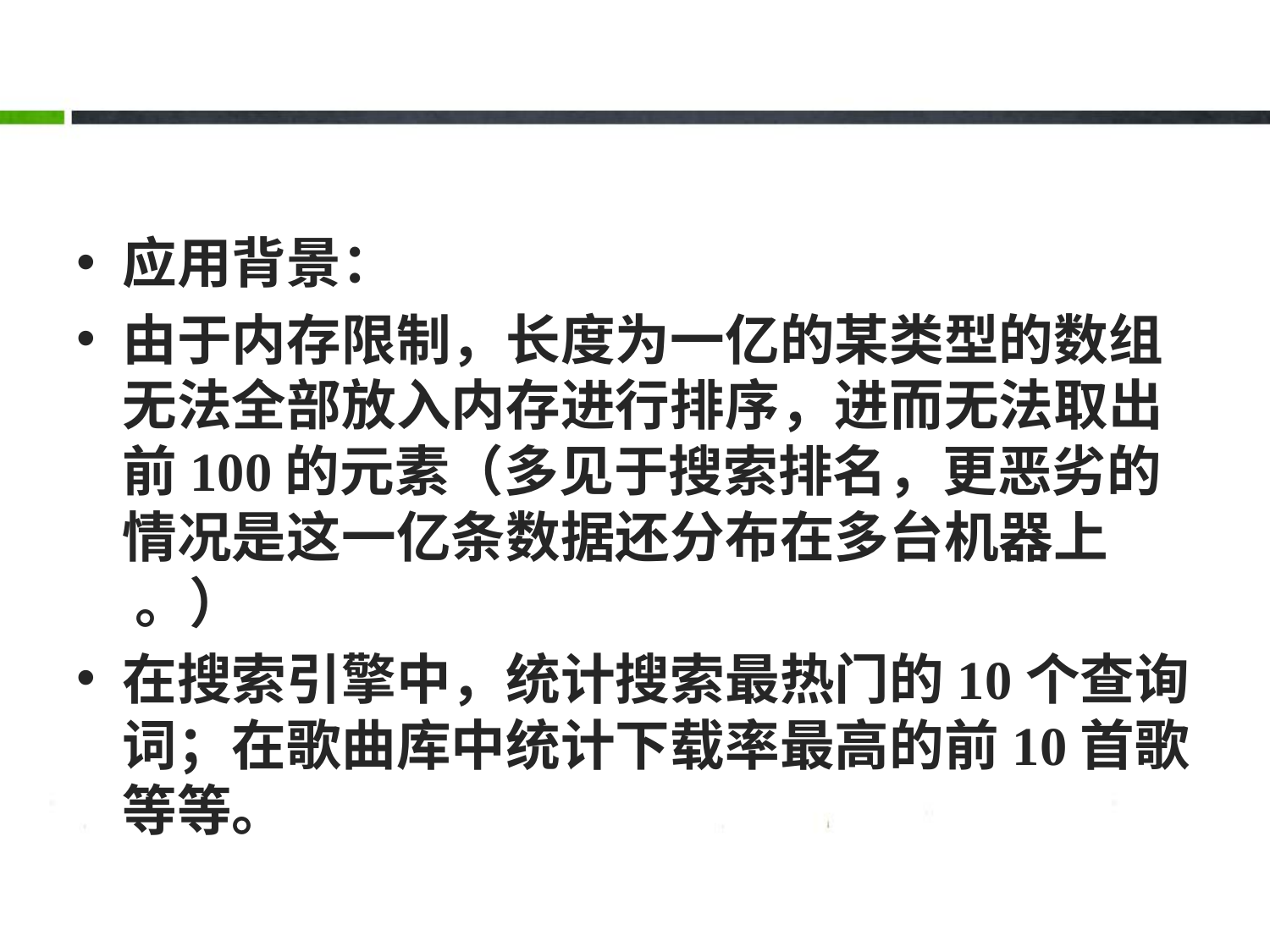

#
应用背景：
由于内存限制，长度为一亿的某类型的数组无法全部放入内存进行排序，进而无法取出前100的元素（多见于搜索排名，更恶劣的情况是这一亿条数据还分布在多台机器上 。）
在搜索引擎中，统计搜索最热门的10个查询词；在歌曲库中统计下载率最高的前10首歌等等。